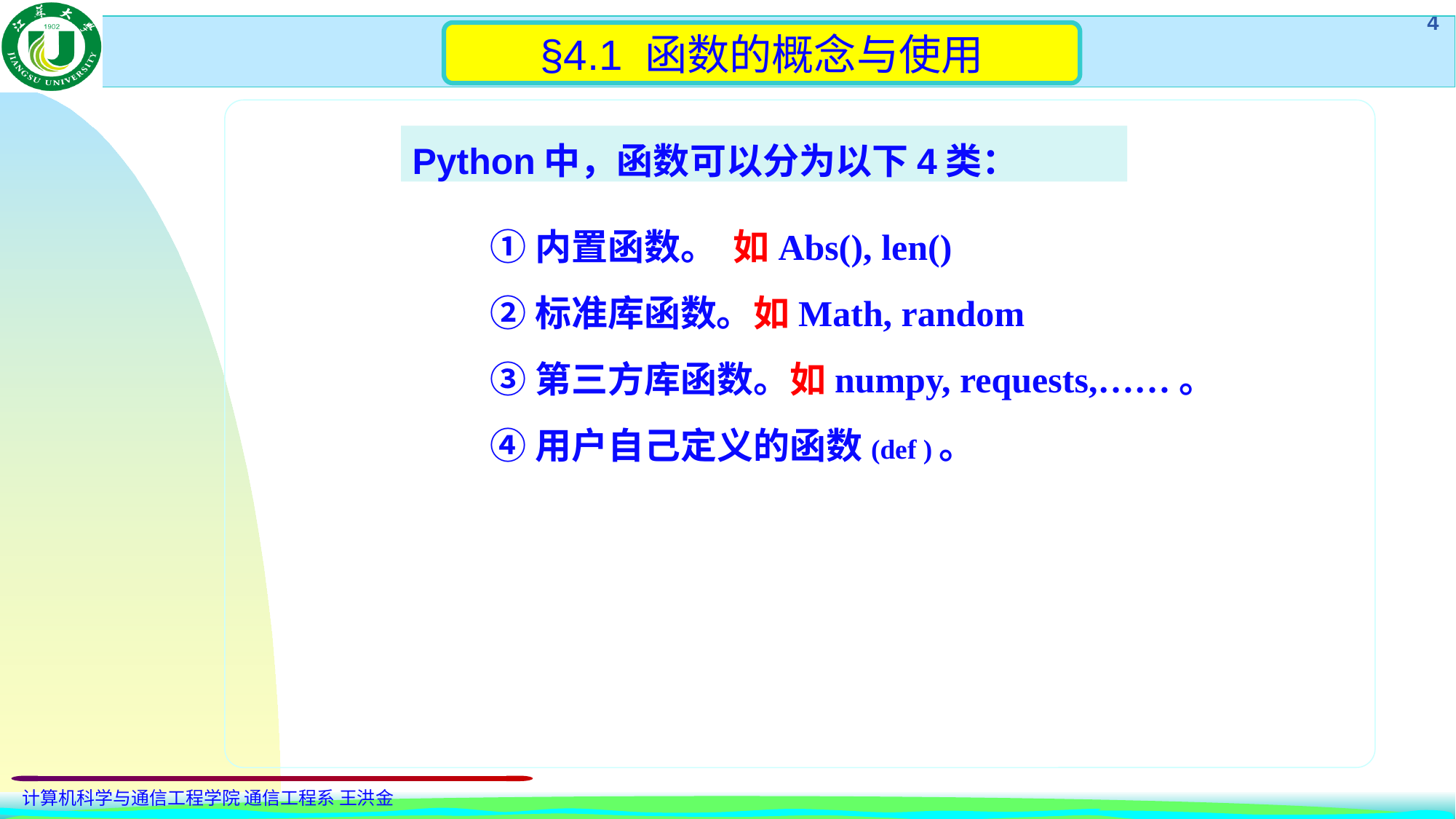

§4.1 函数的概念与使用
Python中，函数可以分为以下4类：
①内置函数。  如Abs(), len()
②标准库函数。如Math, random
③第三方库函数。如numpy, requests,……。
④用户自己定义的函数(def )。